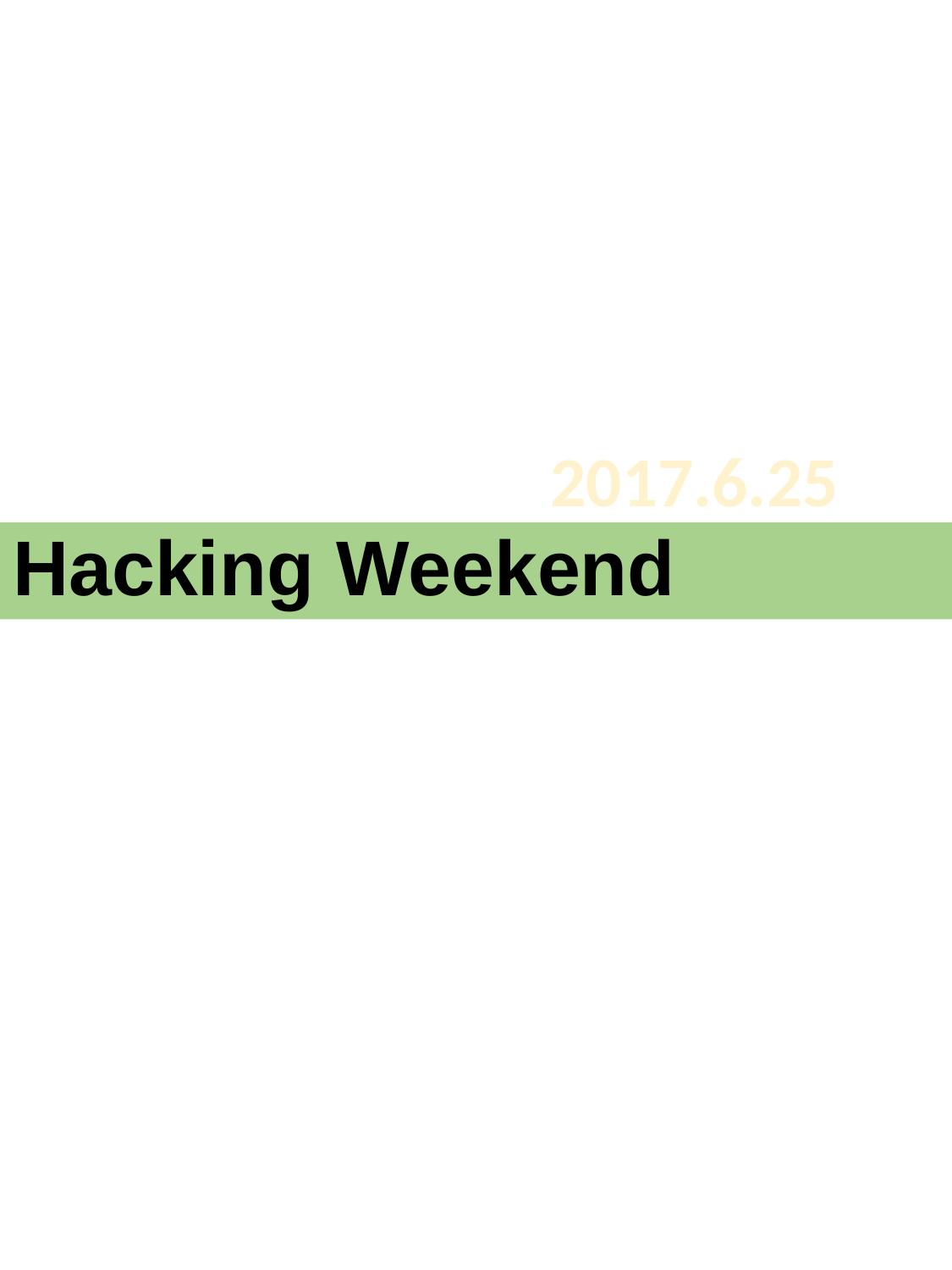

#

from happy import *
2017.6.25
資安實務攻防研習營
Hacking Weekend
reverse engineering
逆向工程の技術